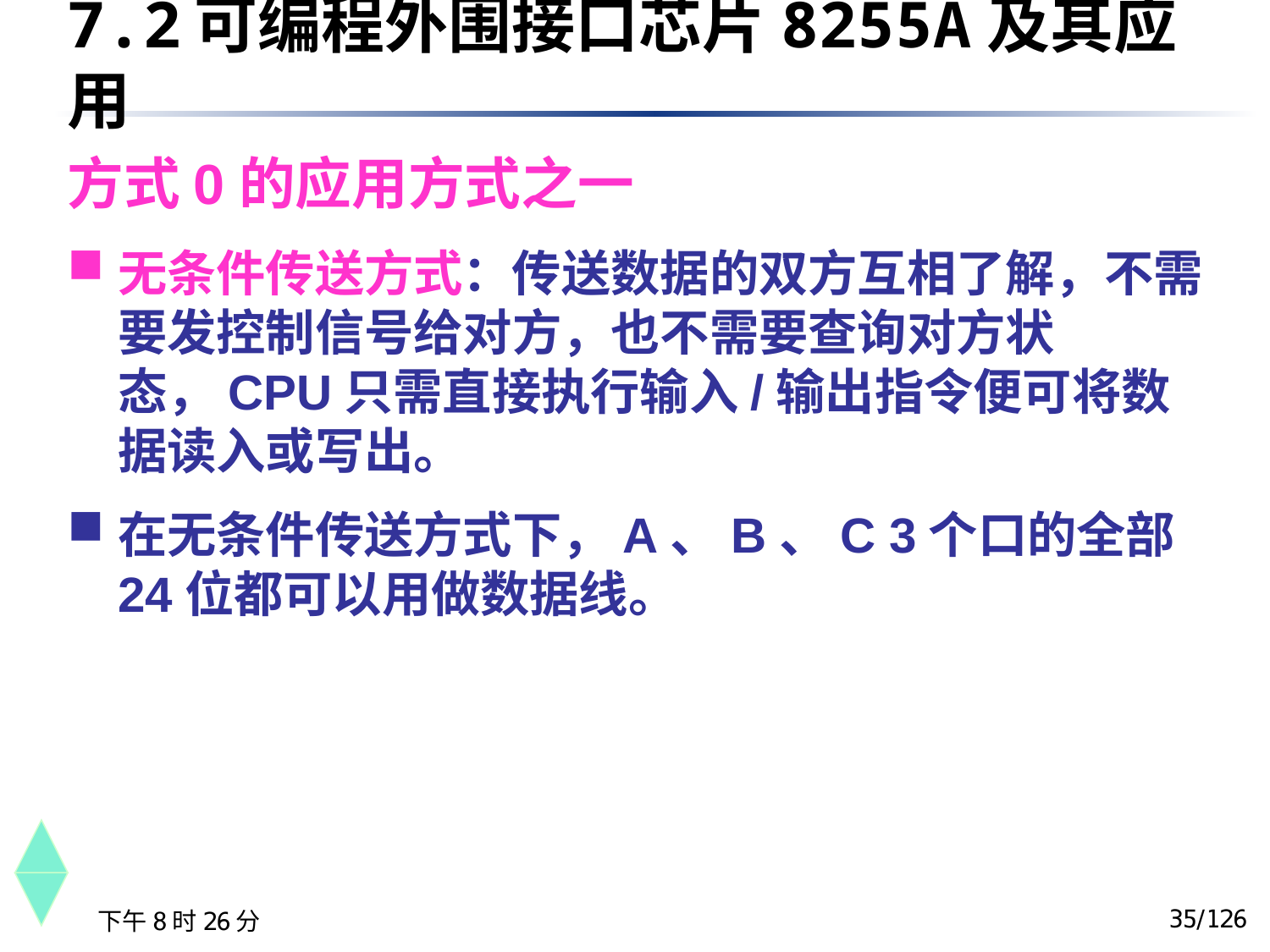

7.2	可编程外围接口芯片8255A及其应用
方式0的应用方式之一
无条件传送方式：传送数据的双方互相了解，不需要发控制信号给对方，也不需要查询对方状态，CPU只需直接执行输入/输出指令便可将数据读入或写出。
在无条件传送方式下，A、B、C 3个口的全部24位都可以用做数据线。
35/126
下午8时26分